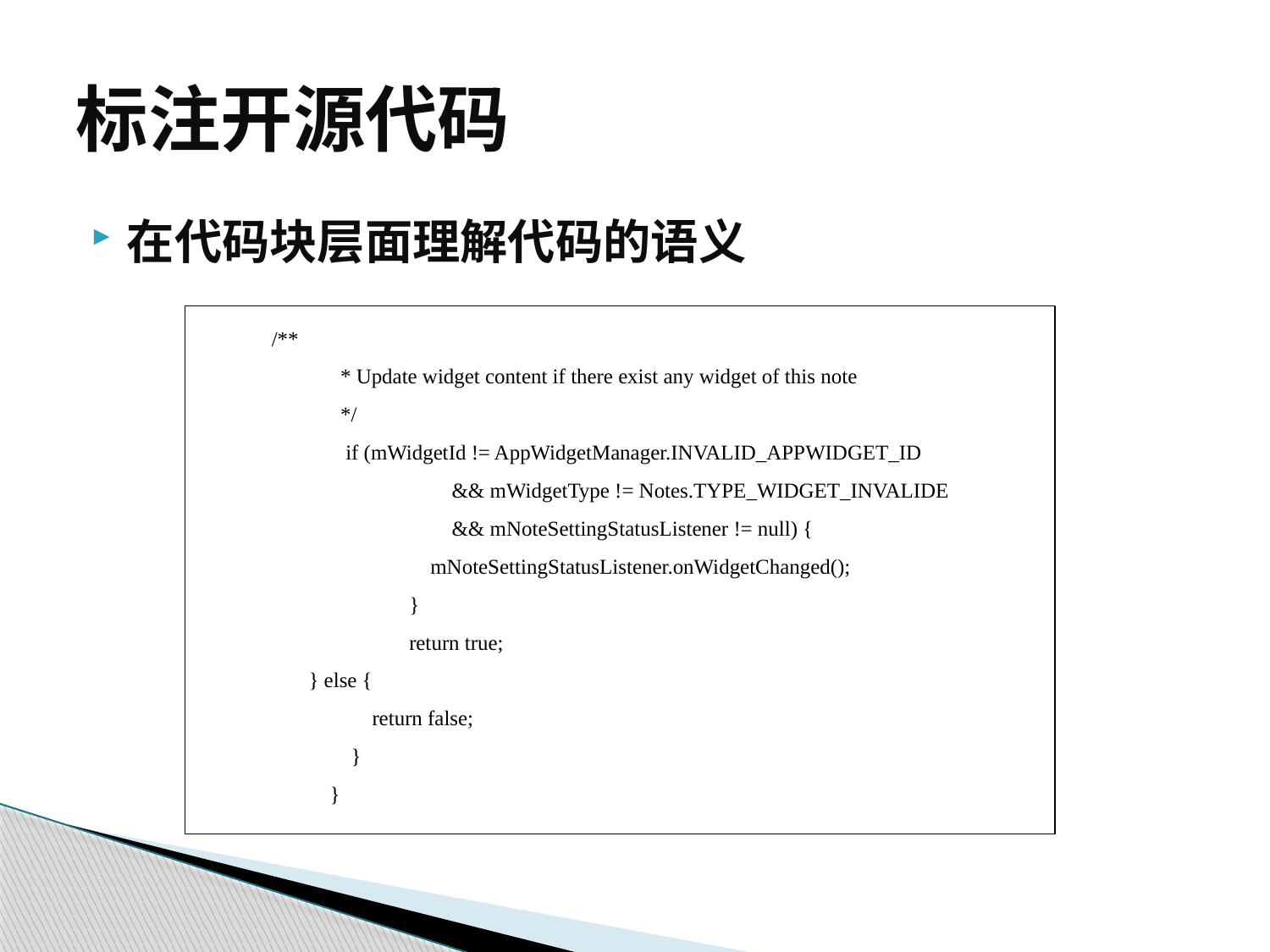

# 标注开源代码
在代码块层面理解代码的语义
/**
             * Update widget content if there exist any widget of this note
             */
if (mWidgetId != AppWidgetManager.INVALID_APPWIDGET_ID
                    && mWidgetType != Notes.TYPE_WIDGET_INVALIDE
                    && mNoteSettingStatusListener != null) {
                mNoteSettingStatusListener.onWidgetChanged();
            }
            return true;
} else {
            return false;
        }
    }